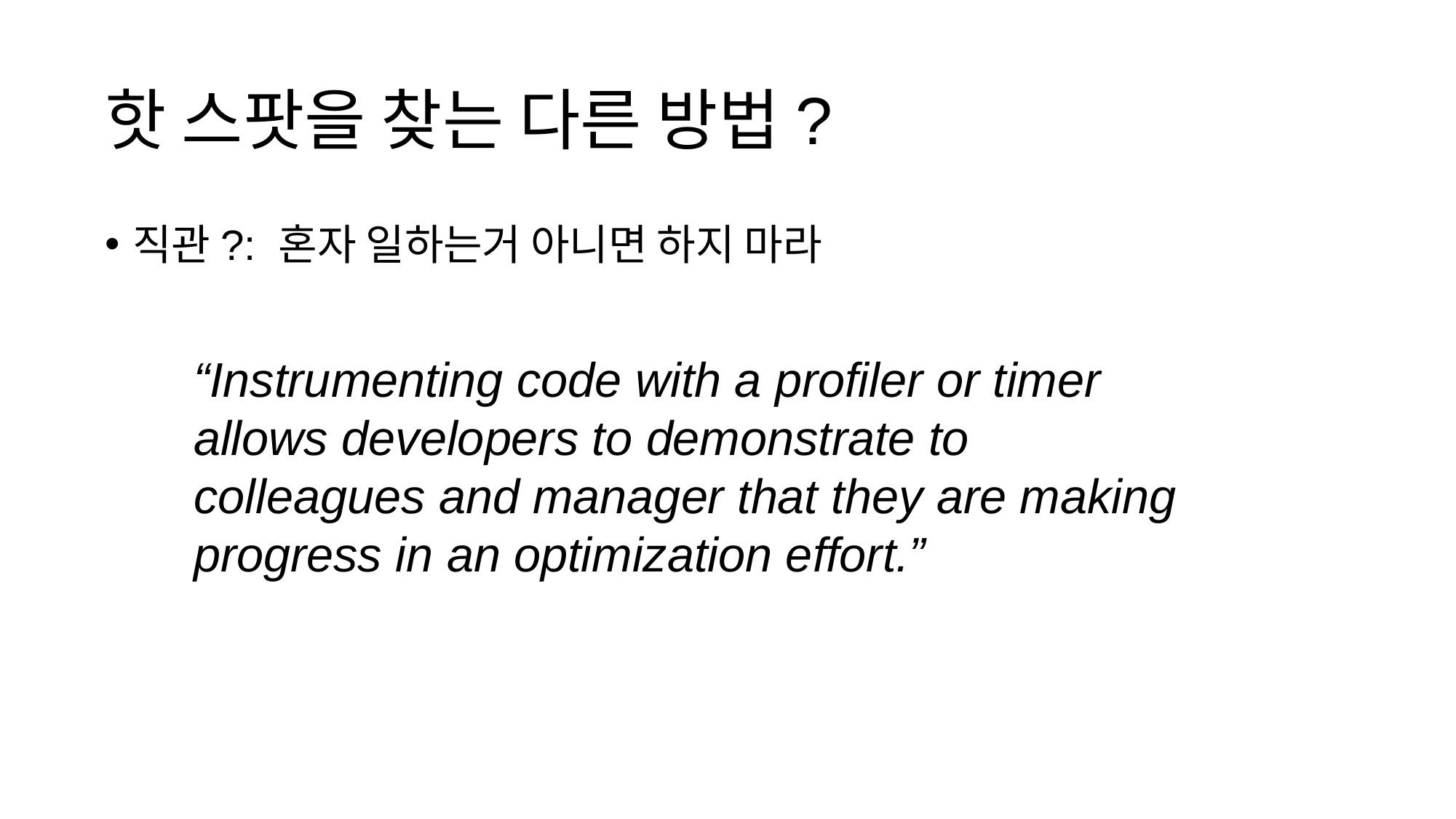

# 핫 스팟을 찾는 다른 방법?
직관?: 혼자 일하는거 아니면 하지 마라
“Instrumenting code with a profiler or timer allows developers to demonstrate to colleagues and manager that they are making progress in an optimization effort.”